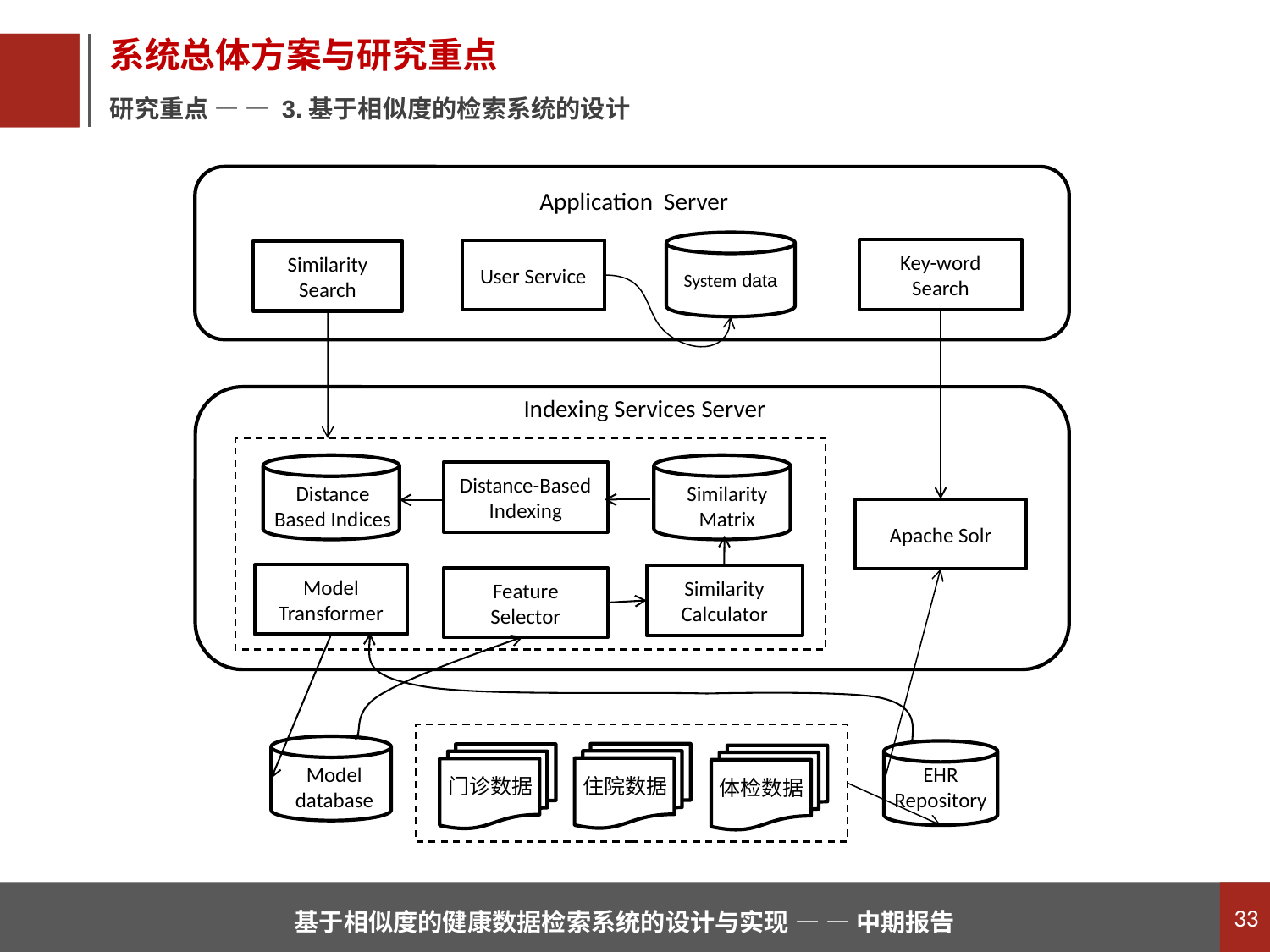

系统总体方案与研究重点

研究重点 — — 3.基于相似度的检索系统的设计

Application  Server

Key-word Search
User Service
Similarity Search
System data

Indexing Services Server

Distance-Based Indexing
Distance Based Indices
Similarity Matrix
Apache Solr
Model Transformer
Similarity Calculator
Feature Selector

Model database

EHR Repository

住院数据

门诊数据

体检数据

33
基于相似度的健康数据检索系统的设计与实现 — — 中期报告